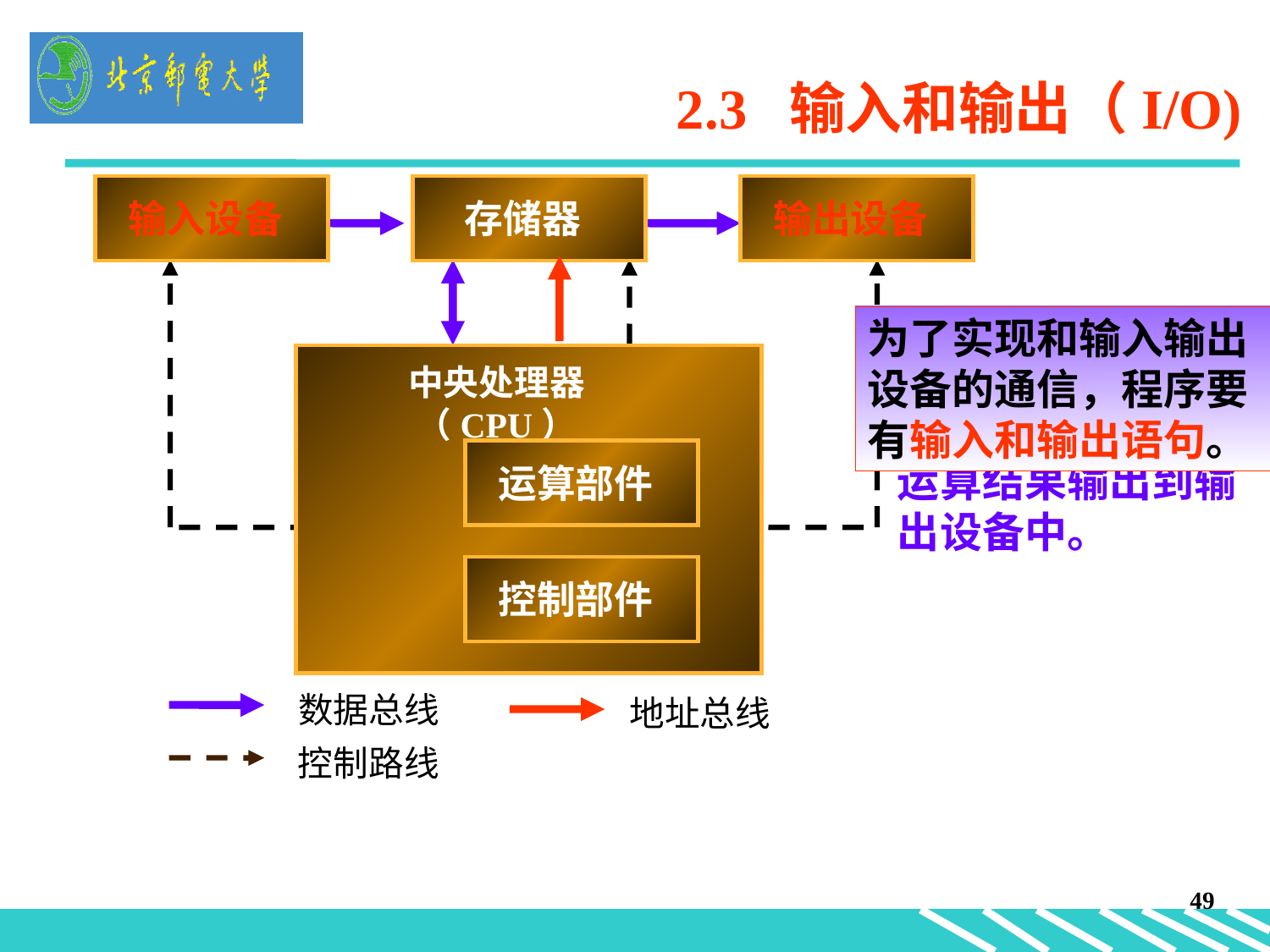

# 2.3  输入和输出（I/O)

输入设备

存储器

输出设备

一个真正有用的程序一般会从输入设备接收数据、并将运算结果输出到输出设备中。
为了实现和输入输出设备的通信，程序要有输入和输出语句。

中央处理器（CPU）

运算部件

控制部件

数据总线
地址总线

控制路线

49